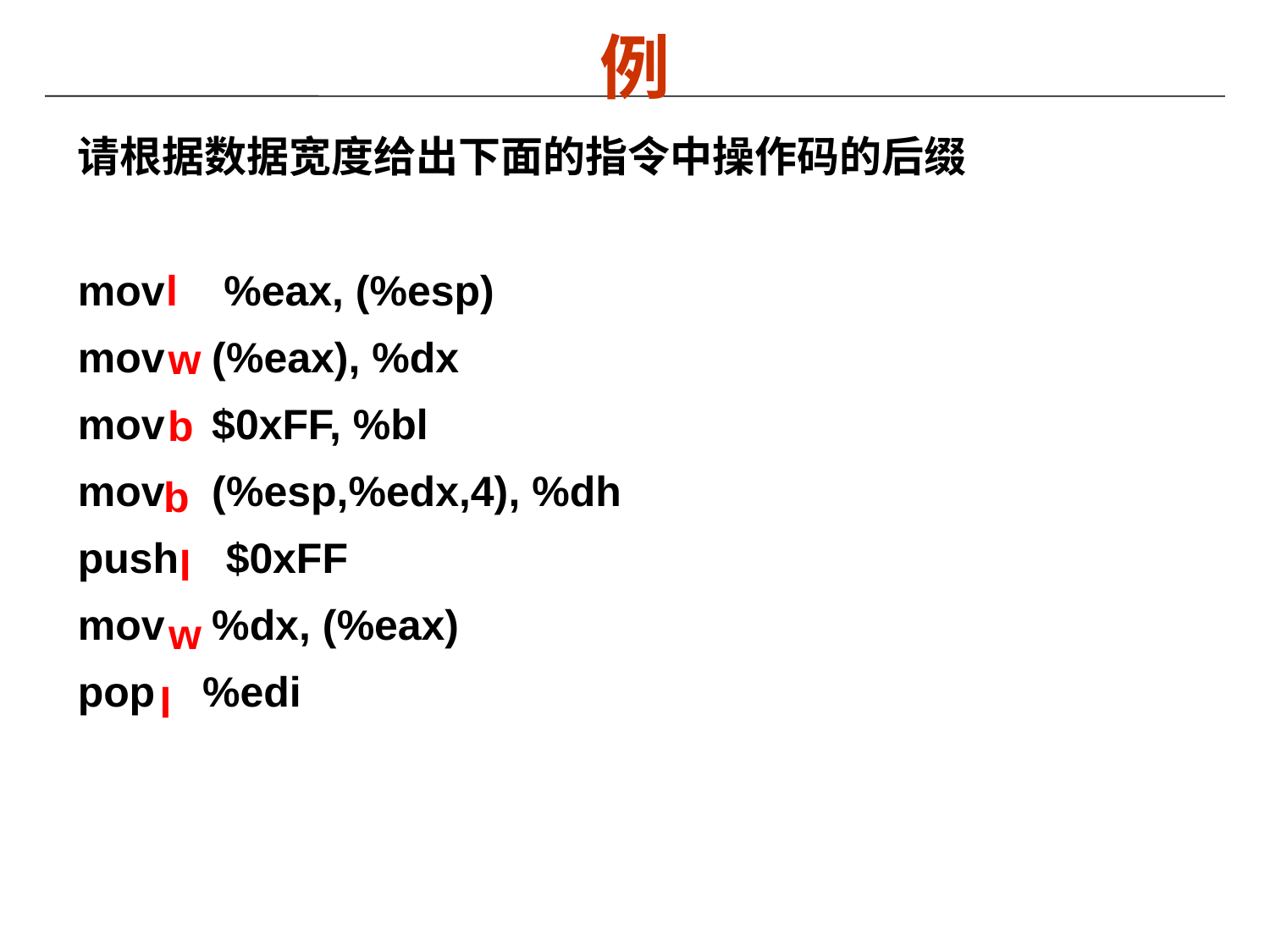

# 例
请根据数据宽度给出下面的指令中操作码的后缀

mov     %eax, (%esp)
mov    (%eax), %dx
mov    $0xFF, %bl
mov    (%esp,%edx,4), %dh
push    $0xFF
mov    %dx, (%eax)
pop    %edi
l
w
b
b
l
w
l